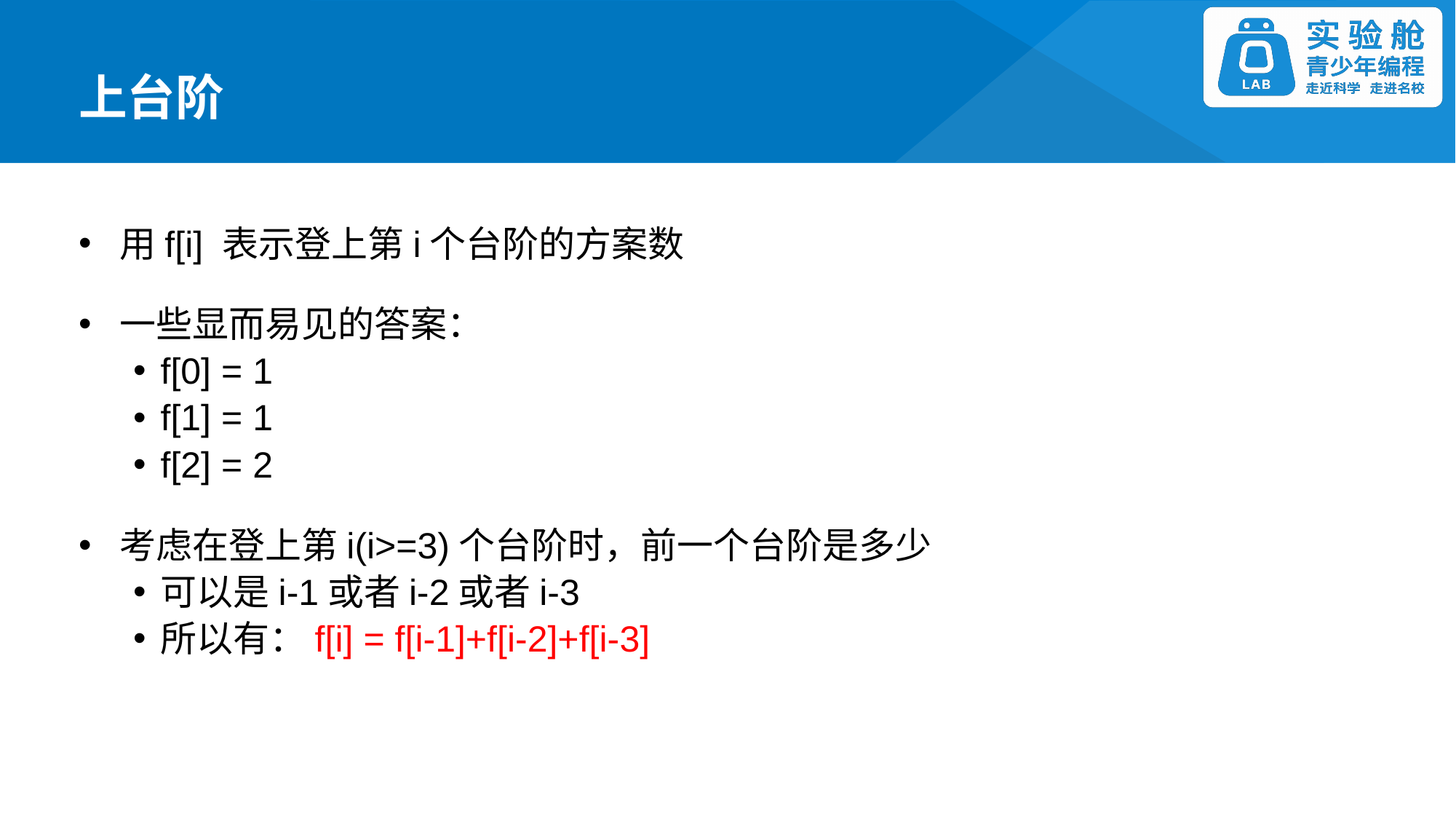

上台阶
用f[i] 表示登上第i个台阶的方案数
一些显而易见的答案：
f[0] = 1
f[1] = 1
f[2] = 2
考虑在登上第i(i>=3)个台阶时，前一个台阶是多少
可以是i-1或者i-2或者i-3
所以有：f[i] = f[i-1]+f[i-2]+f[i-3]